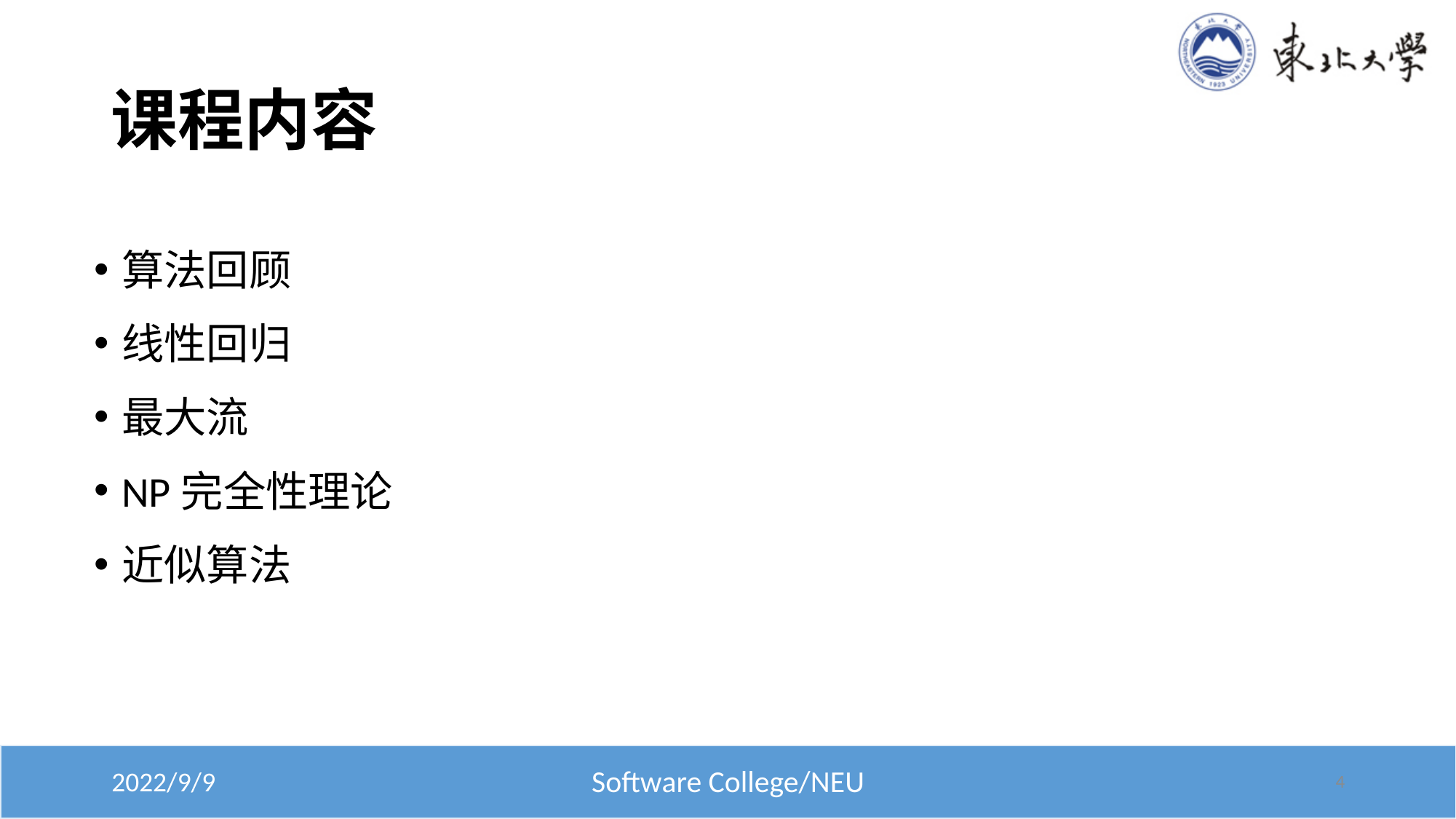

# 课程内容

算法回顾
线性回归
最大流
NP完全性理论
近似算法